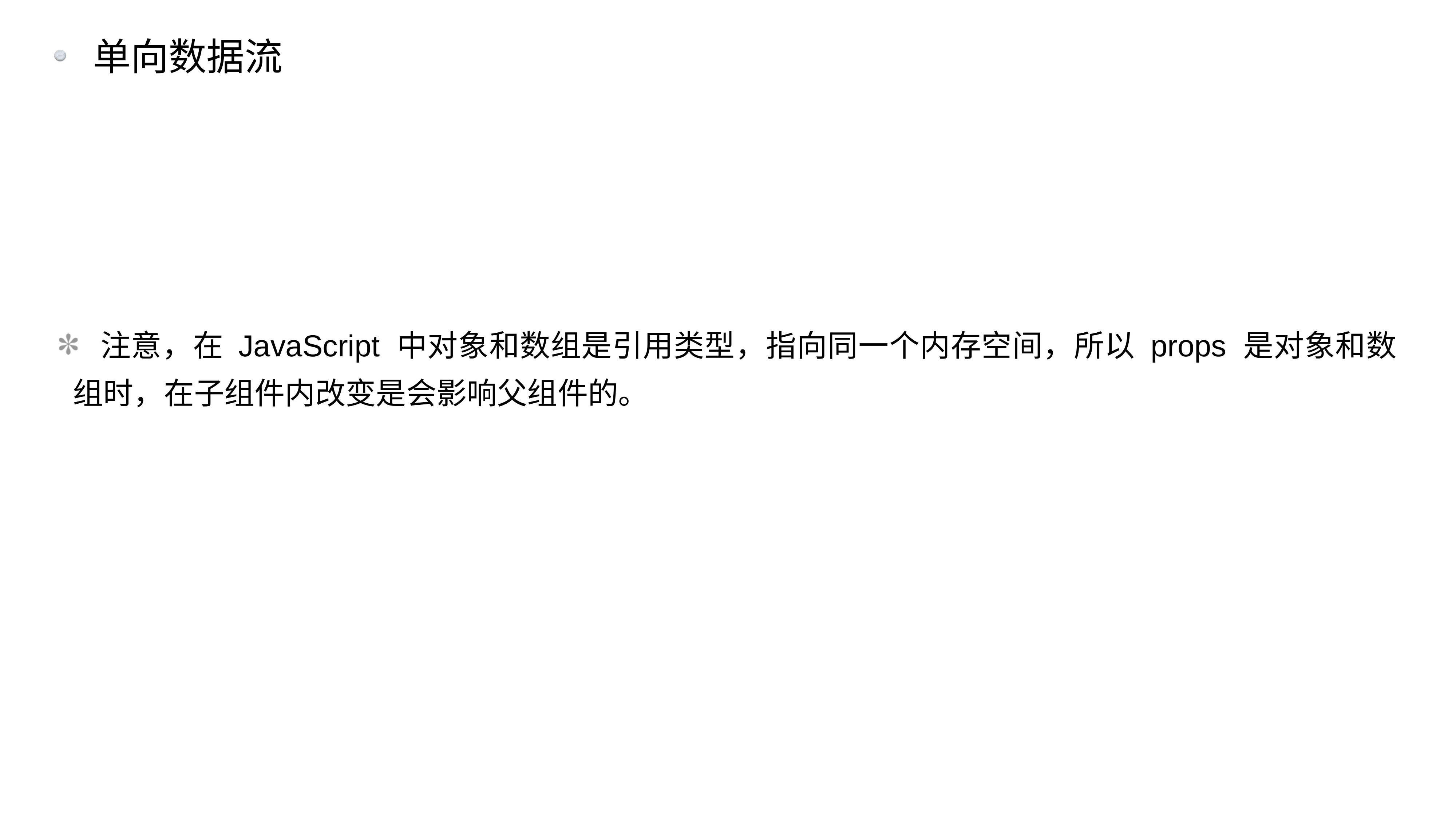

单向数据流
  注意，在 JavaScript 中对象和数组是引用类型，指向同一个内存空间，所以 props 是对象和数组时，在子组件内改变是会影响父组件的。